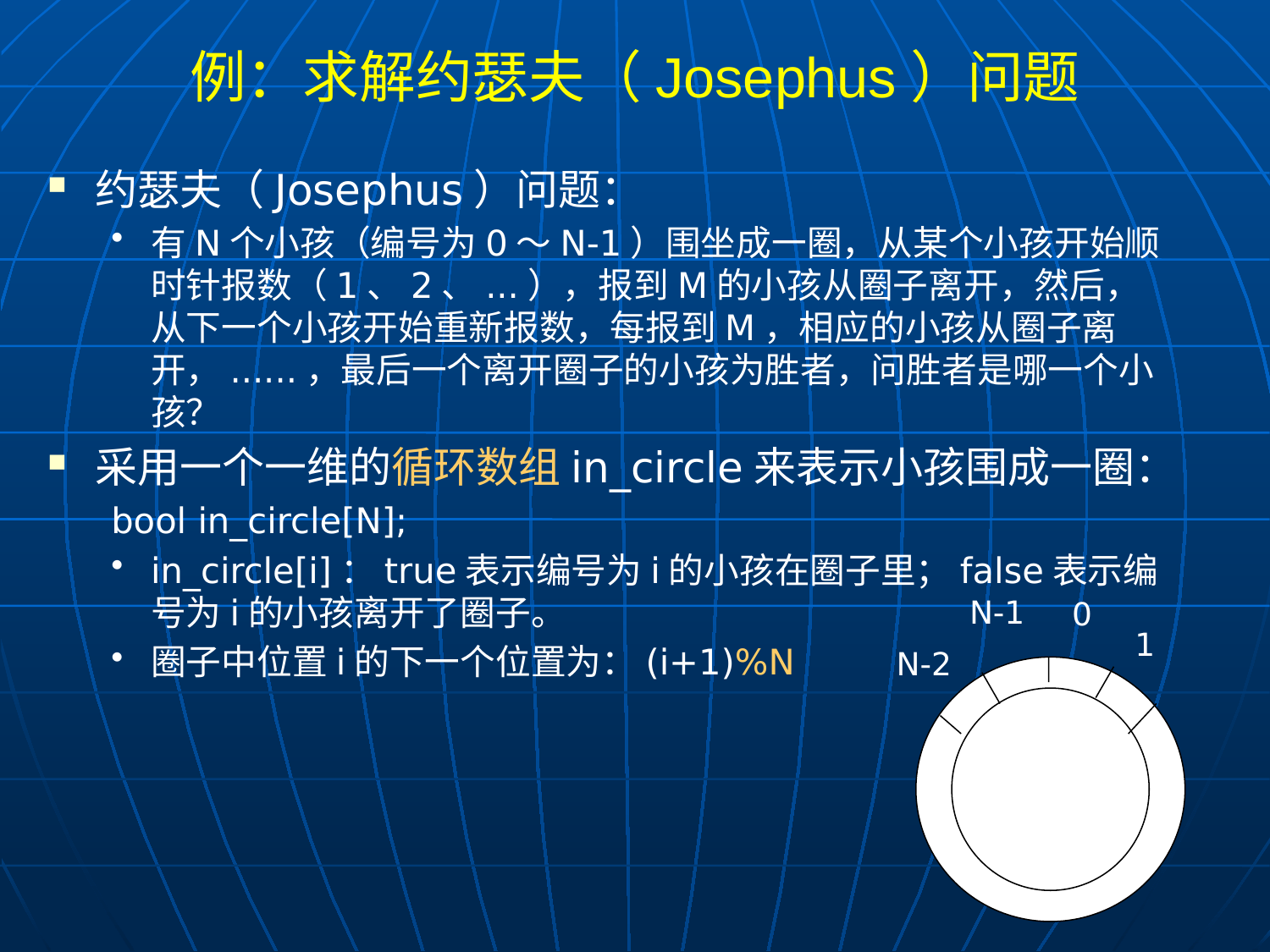

# 例：求解约瑟夫（Josephus）问题
约瑟夫（Josephus）问题：
有N个小孩（编号为0～N-1）围坐成一圈，从某个小孩开始顺时针报数（1、2、...），报到M的小孩从圈子离开，然后，从下一个小孩开始重新报数，每报到M，相应的小孩从圈子离开，......，最后一个离开圈子的小孩为胜者，问胜者是哪一个小孩？
采用一个一维的循环数组in_circle来表示小孩围成一圈：
bool in_circle[N];
in_circle[i]：true表示编号为i的小孩在圈子里；false表示编号为i的小孩离开了圈子。
圈子中位置i的下一个位置为：(i+1)%N
N-1
0
1
N-2